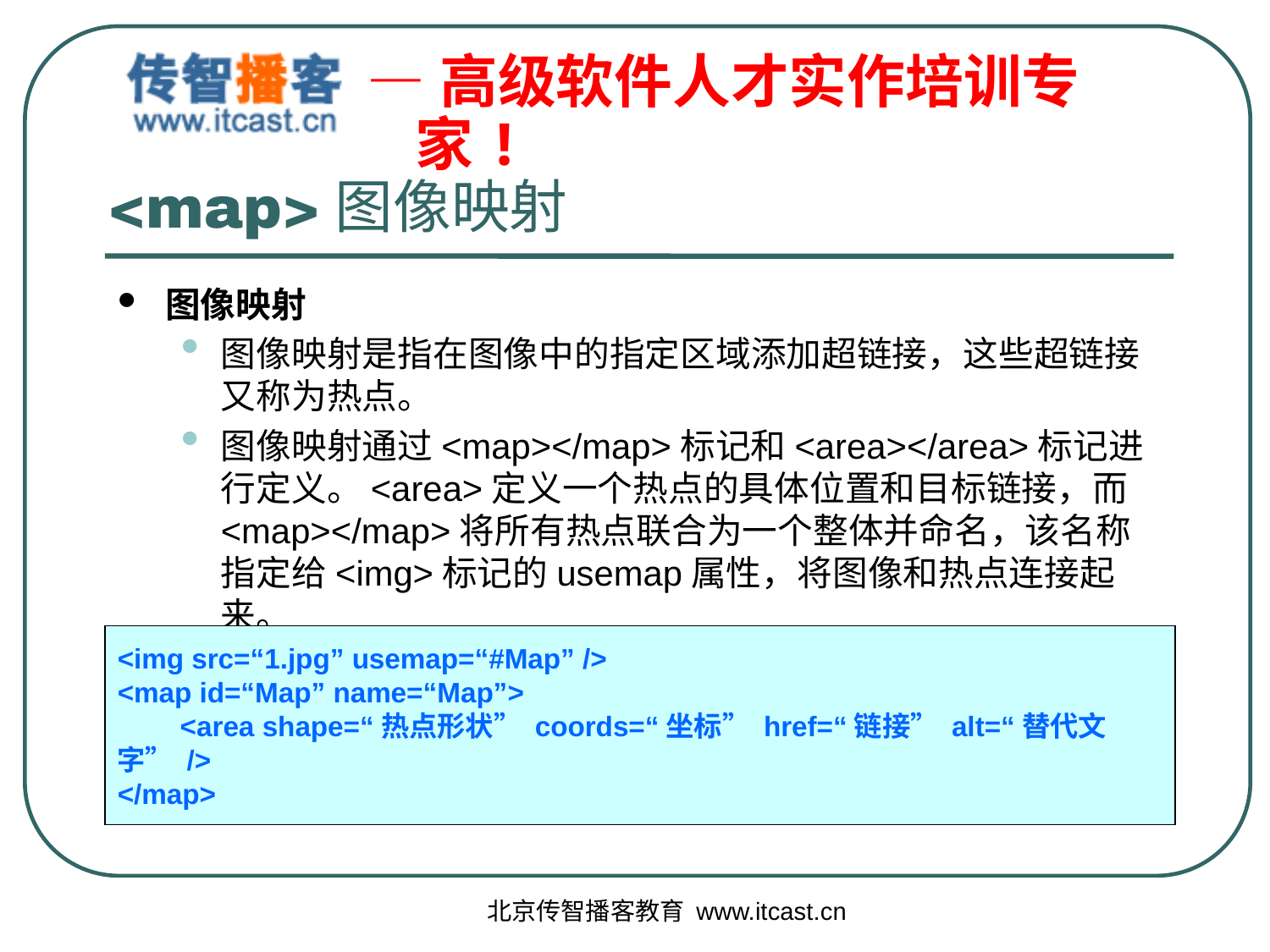

# <map>图像映射
图像映射
图像映射是指在图像中的指定区域添加超链接，这些超链接又称为热点。
图像映射通过<map></map>标记和<area></area>标记进行定义。<area>定义一个热点的具体位置和目标链接，而<map></map>将所有热点联合为一个整体并命名，该名称指定给<img>标记的usemap属性，将图像和热点连接起来。

<img src=“1.jpg” usemap=“#Map” />
<map id=“Map” name=“Map”>
        <area shape=“热点形状” coords=“坐标” href=“链接” alt=“替代文字” />
</map>